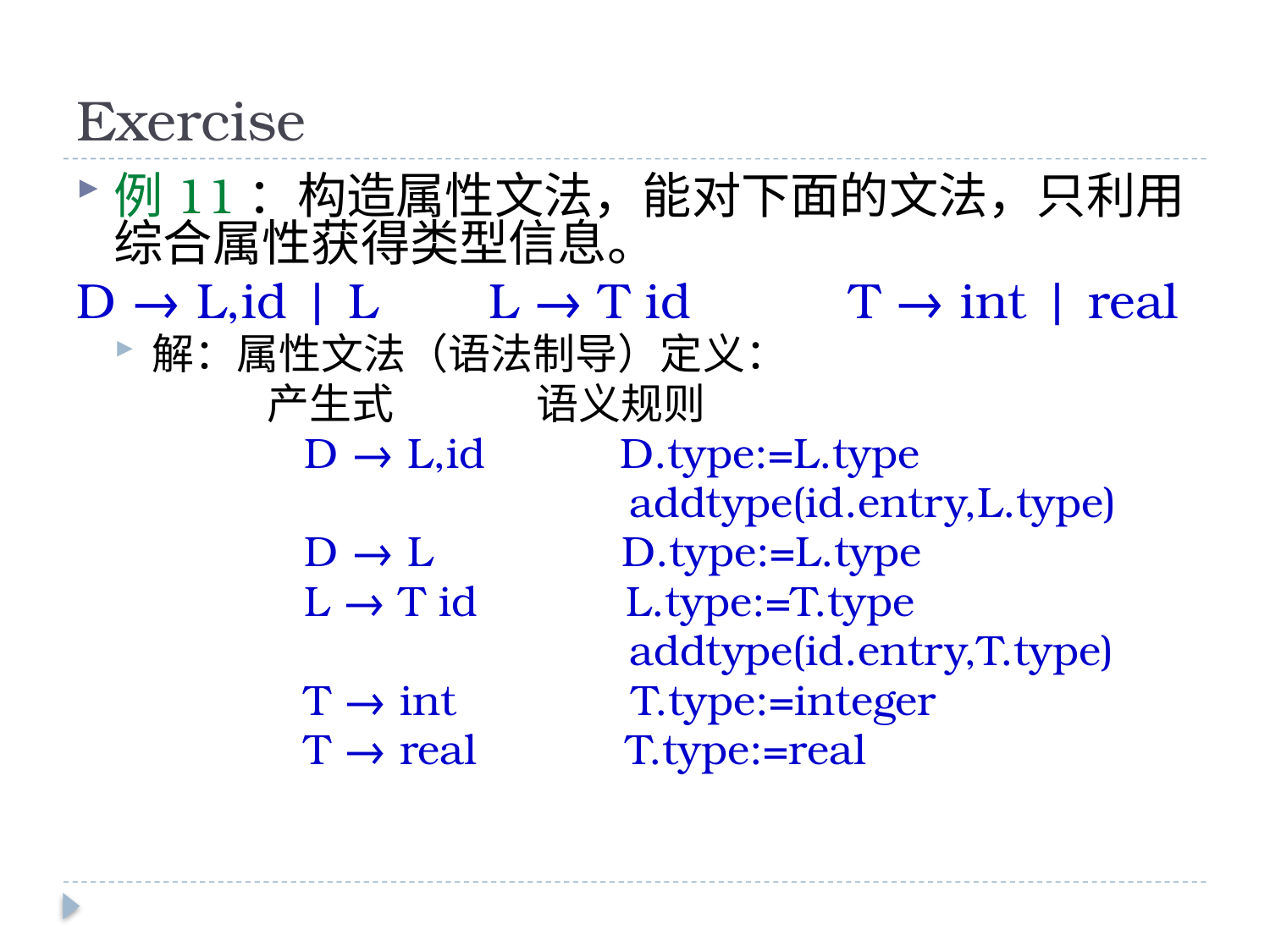

# Exercise
例11：构造属性文法，能对下面的文法，只利用综合属性获得类型信息。
D → L,id | L       L → T id          T → int | real
解：属性文法（语法制导）定义：
               产生式               语义规则
              D → L,id          D.type:=L.type
                                      addtype(id.entry,L.type)
              D → L              D.type:=L.type
              L → T id           L.type:=T.type
                                      addtype(id.entry,T.type)
              T → int             T.type:=integer
              T → real           T.type:=real

46